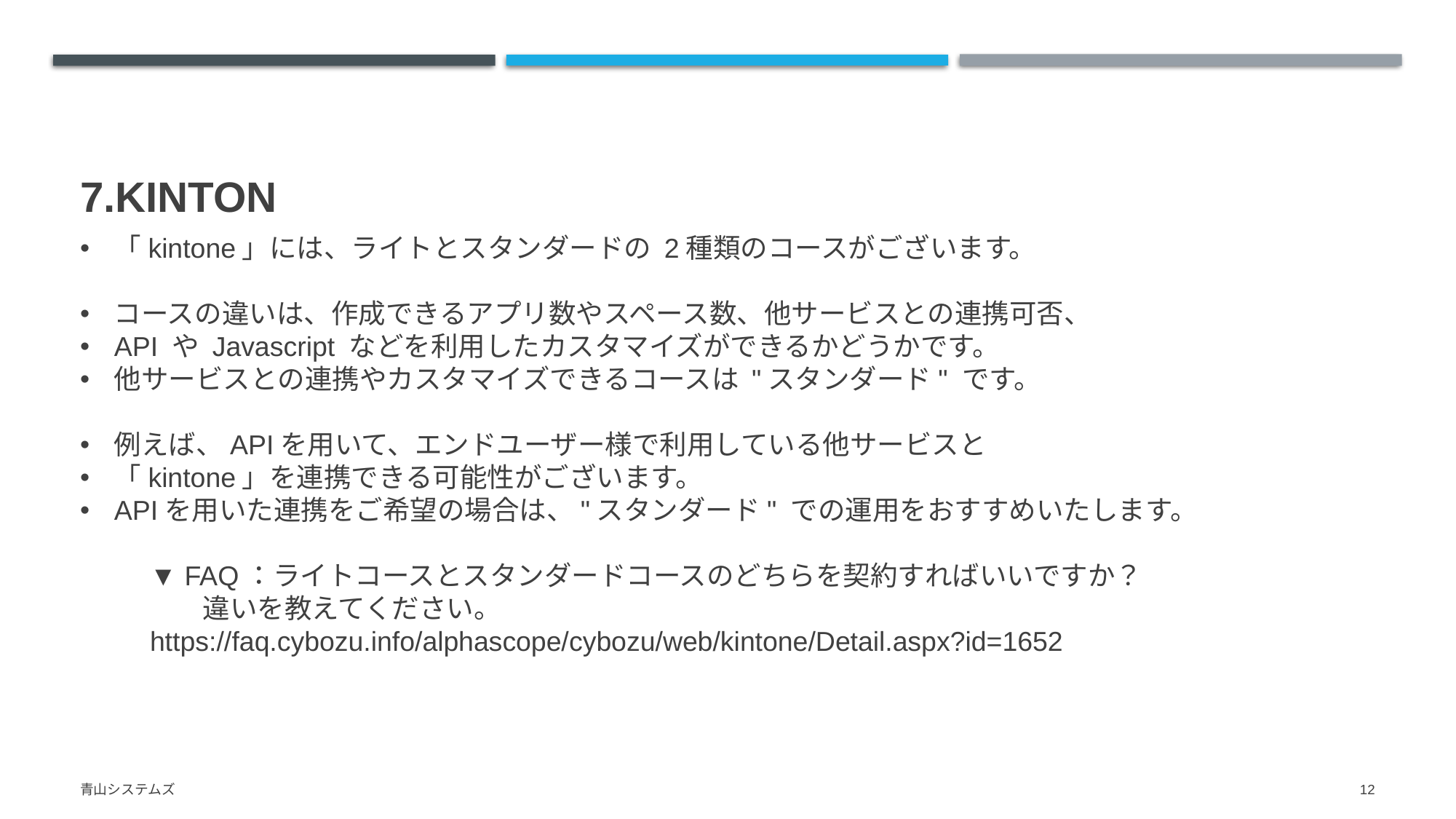

7.kinton
「kintone」には、ライトとスタンダードの 2種類のコースがございます。

コースの違いは、作成できるアプリ数やスペース数、他サービスとの連携可否、
API や Javascript などを利用したカスタマイズができるかどうかです。
他サービスとの連携やカスタマイズできるコースは "スタンダード" です。

例えば、APIを用いて、エンドユーザー様で利用している他サービスと
「kintone」を連携できる可能性がございます。
APIを用いた連携をご希望の場合は、"スタンダード" での運用をおすすめいたします。

  ▼ FAQ：ライトコースとスタンダードコースのどちらを契約すればいいですか？
          違いを教えてください。
  https://faq.cybozu.info/alphascope/cybozu/web/kintone/Detail.aspx?id=1652
青山システムズ
12